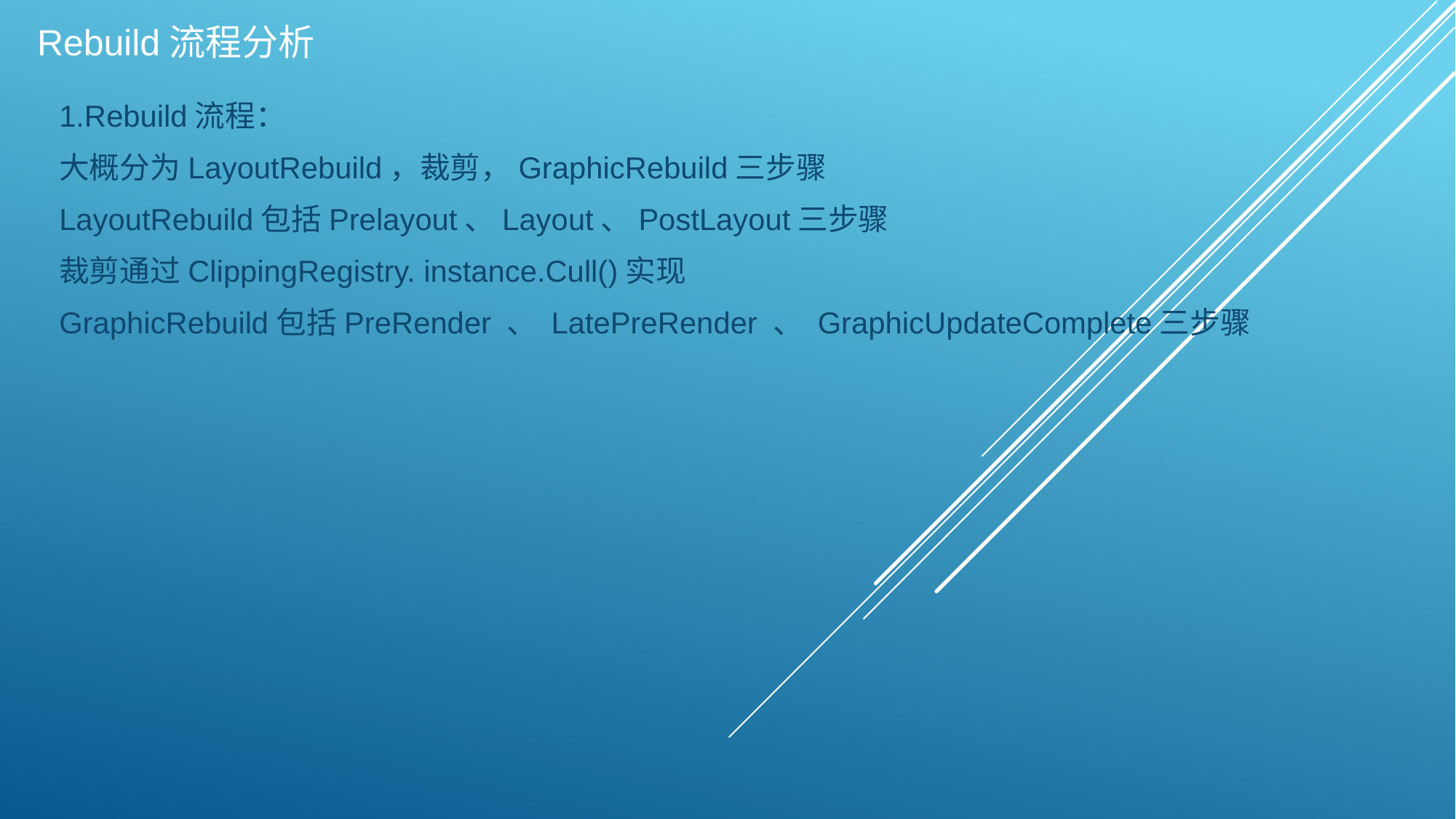

# Rebuild流程分析
1.Rebuild流程：
大概分为LayoutRebuild，裁剪，GraphicRebuild三步骤
LayoutRebuild包括Prelayout、Layout、PostLayout三步骤
裁剪通过ClippingRegistry. instance.Cull()实现
GraphicRebuild包括PreRender 、 LatePreRender 、 GraphicUpdateComplete三步骤